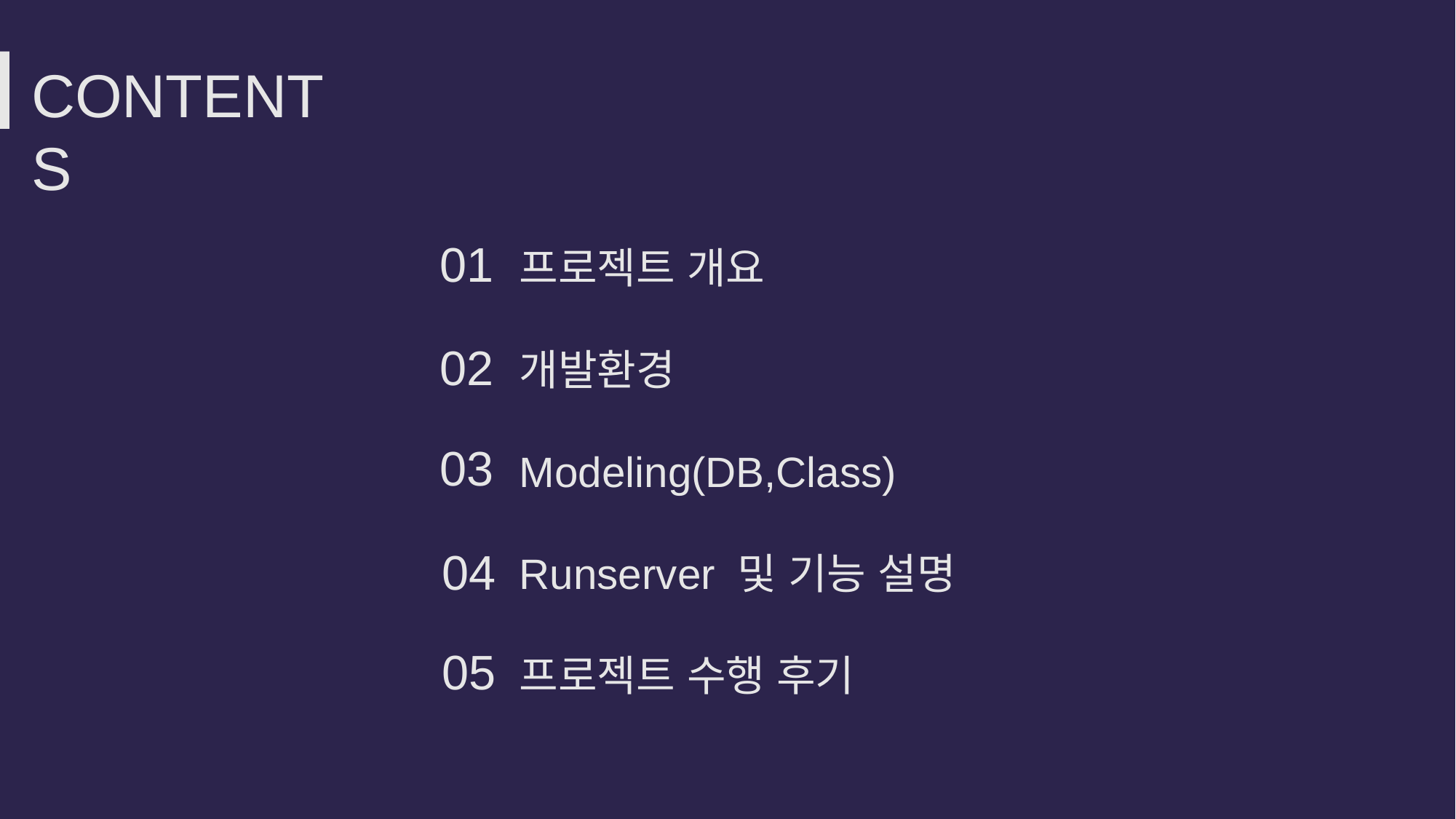

CONTENTS
프로젝트 개요
개발환경
Modeling(DB,Class)
Runserver 및 기능 설명
프로젝트 수행 후기
01
02

03
04
05